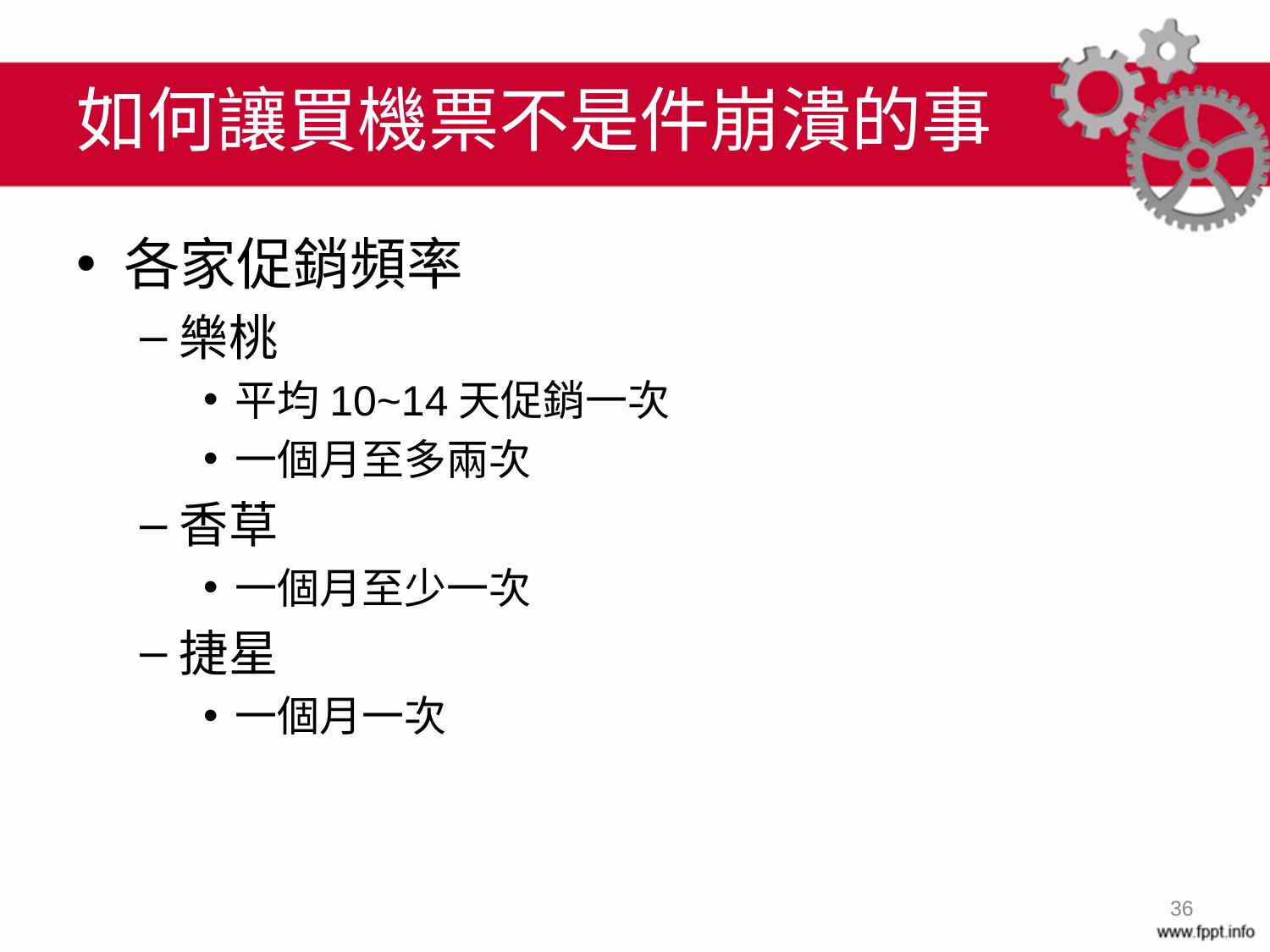

# 如何讓買機票不是件崩潰的事
各家促銷頻率
樂桃
平均10~14天促銷一次
一個月至多兩次
香草
一個月至少一次
捷星
一個月一次

36